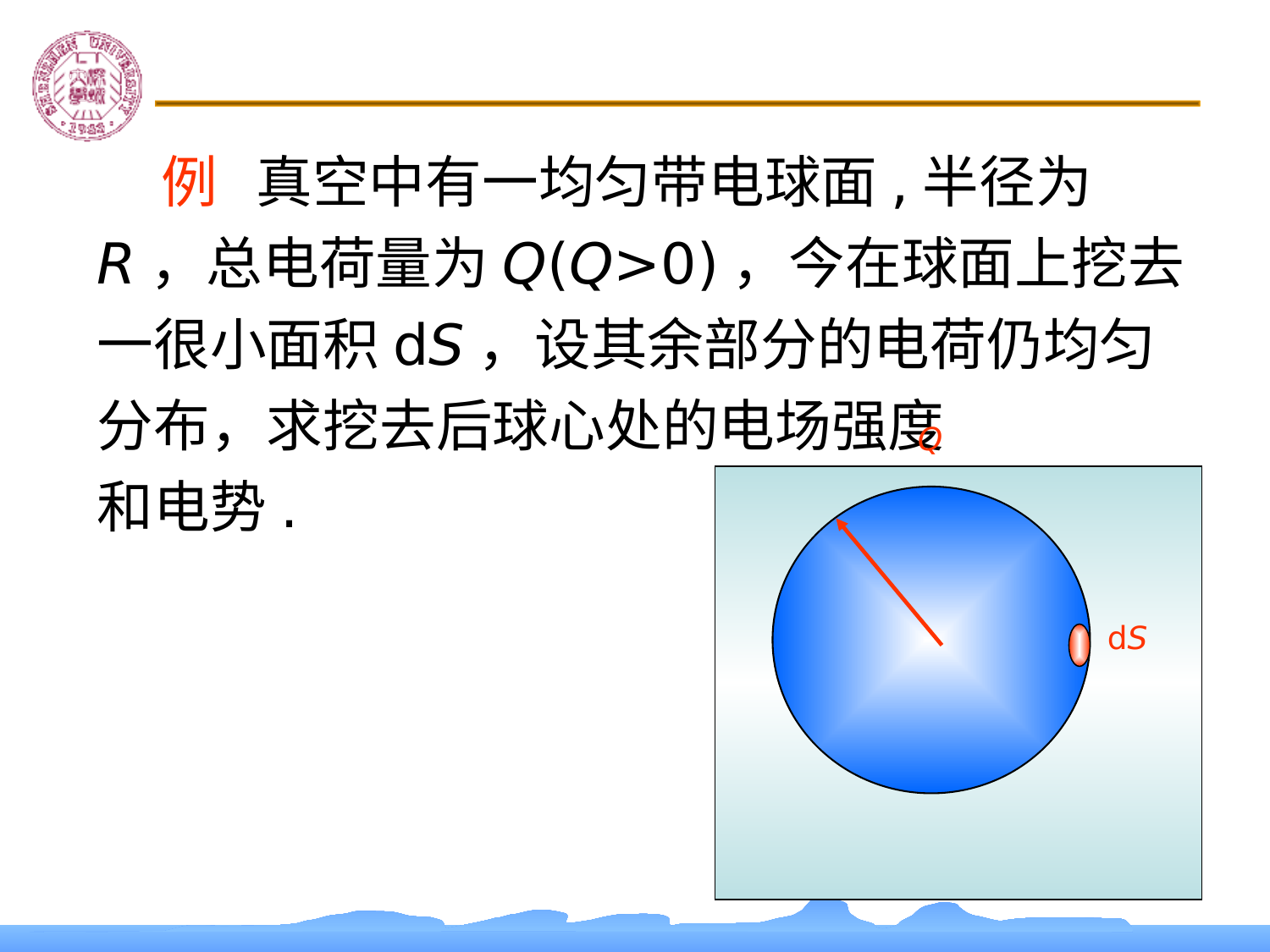

例   真空中有一均匀带电球面,半径为R，总电荷量为Q(Q>0)，今在球面上挖去一很小面积dS，设其余部分的电荷仍均匀分布，求挖去后球心处的电场强度
和电势.
Q

dS